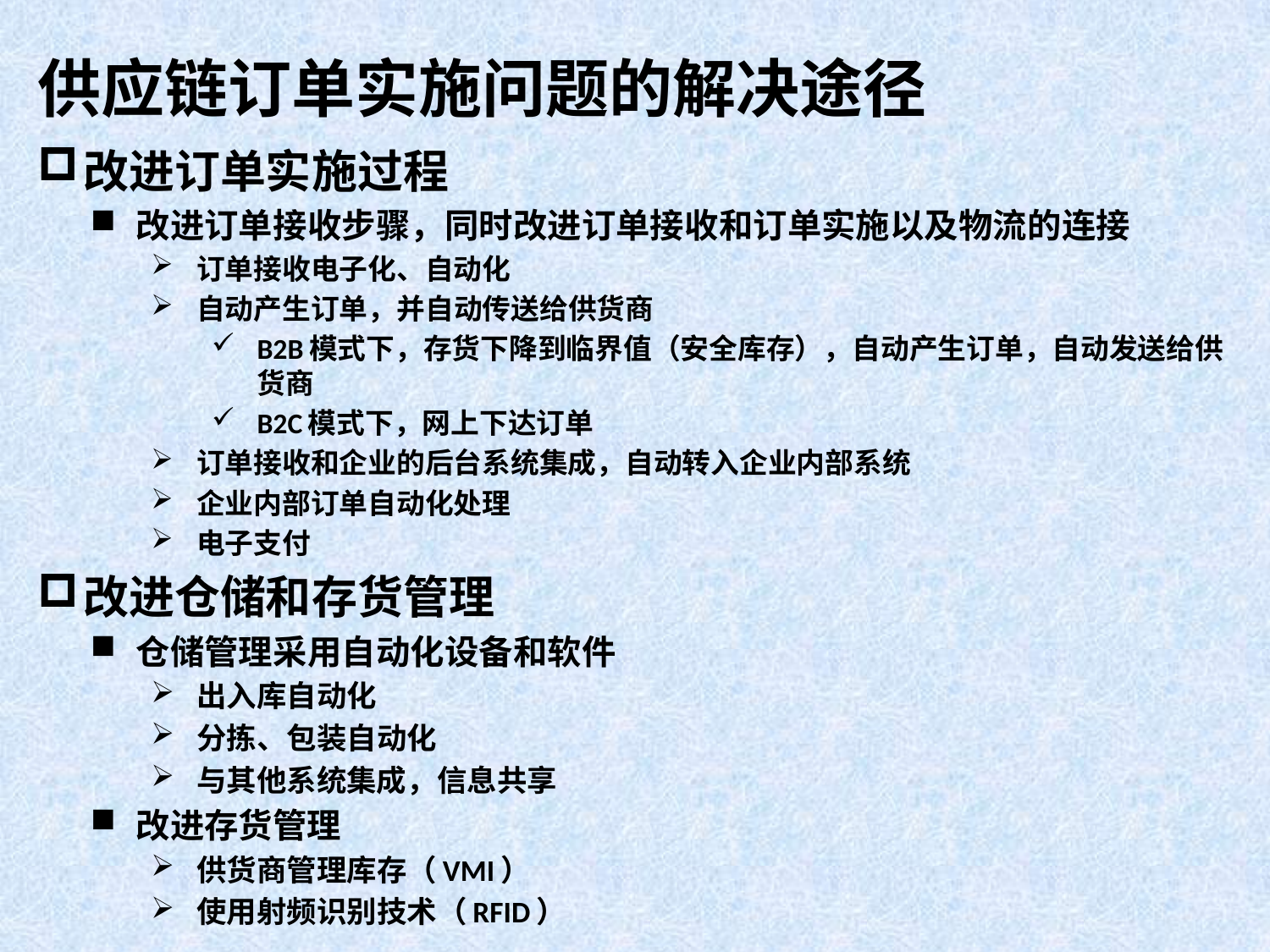

# 供应链订单实施问题的解决途径
改进订单实施过程
改进订单接收步骤，同时改进订单接收和订单实施以及物流的连接
订单接收电子化、自动化
自动产生订单，并自动传送给供货商
B2B模式下，存货下降到临界值（安全库存），自动产生订单，自动发送给供货商
B2C模式下，网上下达订单
订单接收和企业的后台系统集成，自动转入企业内部系统
企业内部订单自动化处理
电子支付
改进仓储和存货管理
仓储管理采用自动化设备和软件
出入库自动化
分拣、包装自动化
与其他系统集成，信息共享
改进存货管理
供货商管理库存（VMI）
使用射频识别技术（RFID）